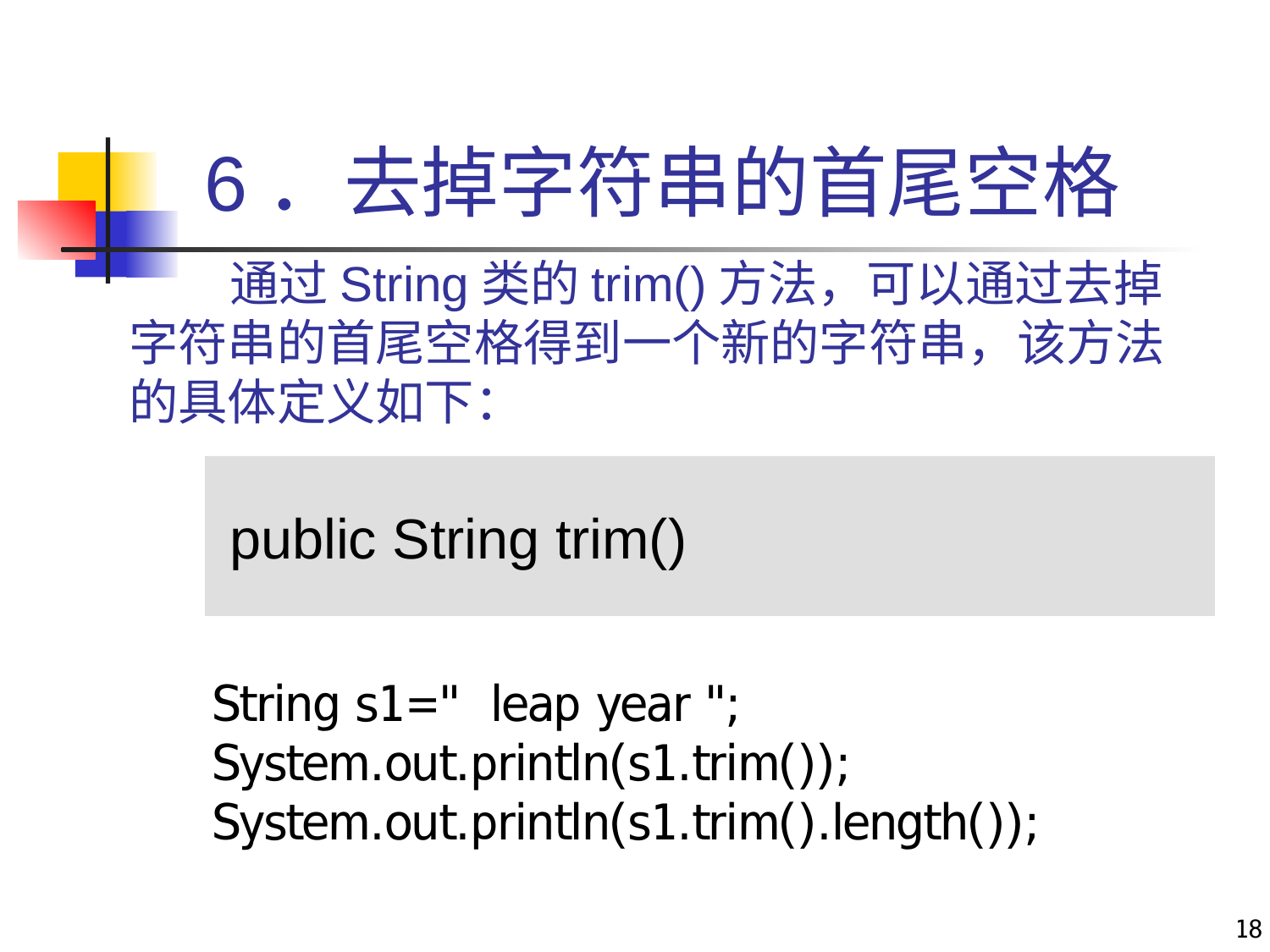

# 6．去掉字符串的首尾空格
通过String类的trim()方法，可以通过去掉字符串的首尾空格得到一个新的字符串，该方法的具体定义如下：
public String trim()
String s1="  leap year ";
System.out.println(s1.trim());
System.out.println(s1.trim().length());
18